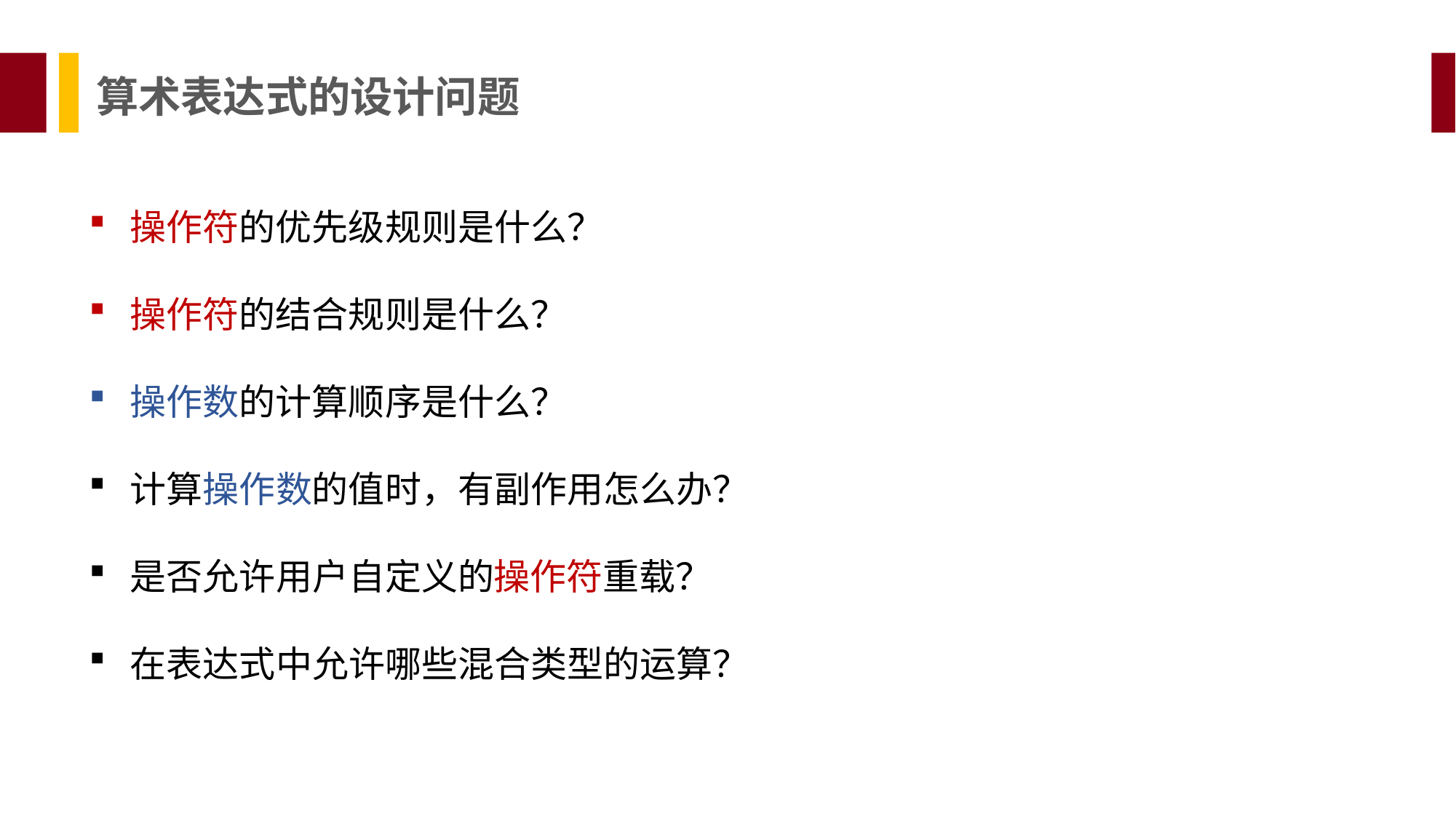

算术表达式的设计问题
操作符的优先级规则是什么？
操作符的结合规则是什么？
操作数的计算顺序是什么？
计算操作数的值时，有副作用怎么办？
是否允许用户自定义的操作符重载？
在表达式中允许哪些混合类型的运算？